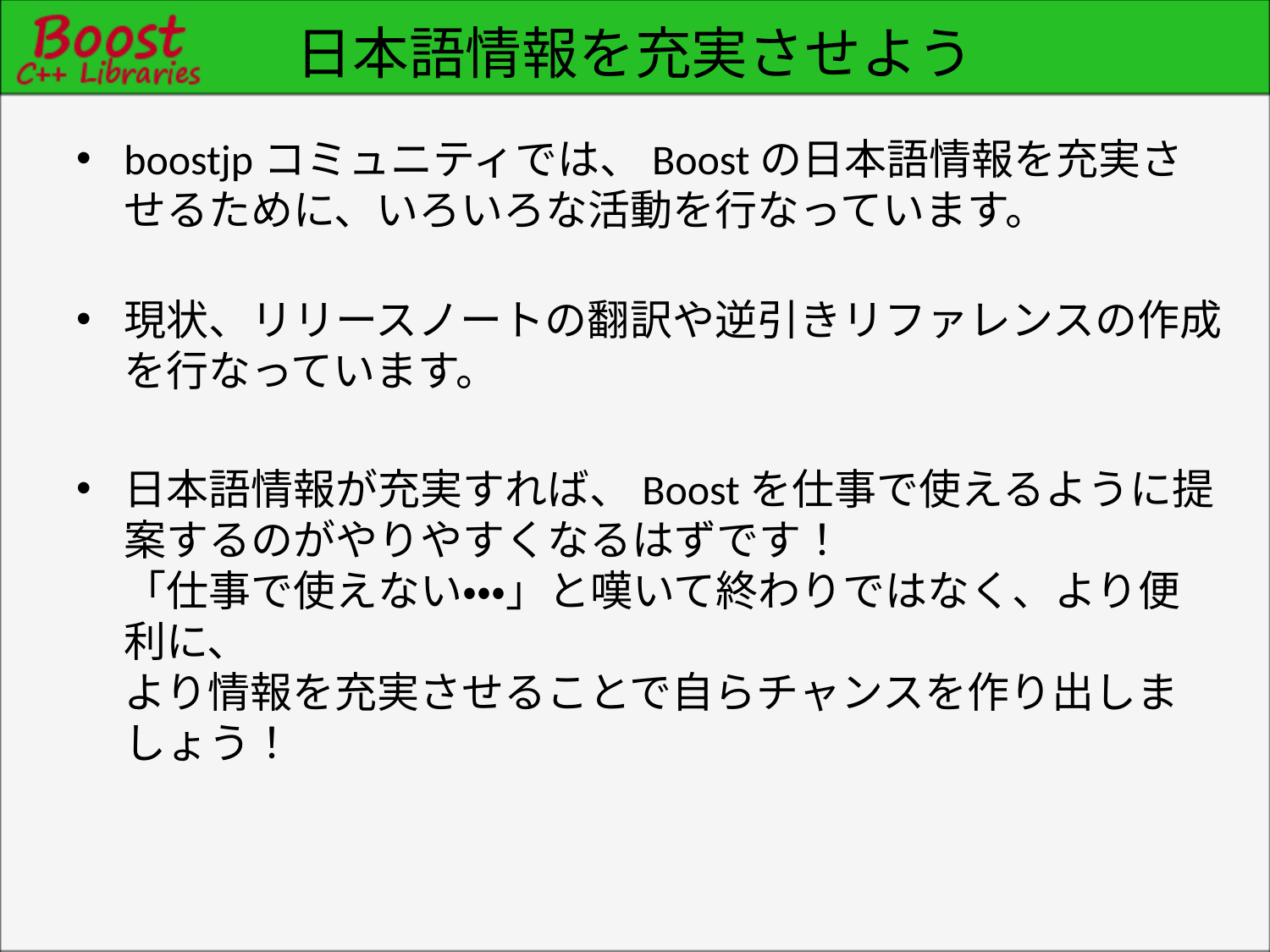

# 日本語情報を充実させよう
boostjpコミュニティでは、Boostの日本語情報を充実させるために、いろいろな活動を行なっています。
現状、リリースノートの翻訳や逆引きリファレンスの作成を行なっています。

日本語情報が充実すれば、Boostを仕事で使えるように提案するのがやりやすくなるはずです！
「仕事で使えない・・・」と嘆いて終わりではなく、より便利に、
より情報を充実させることで自らチャンスを作り出しましょう！